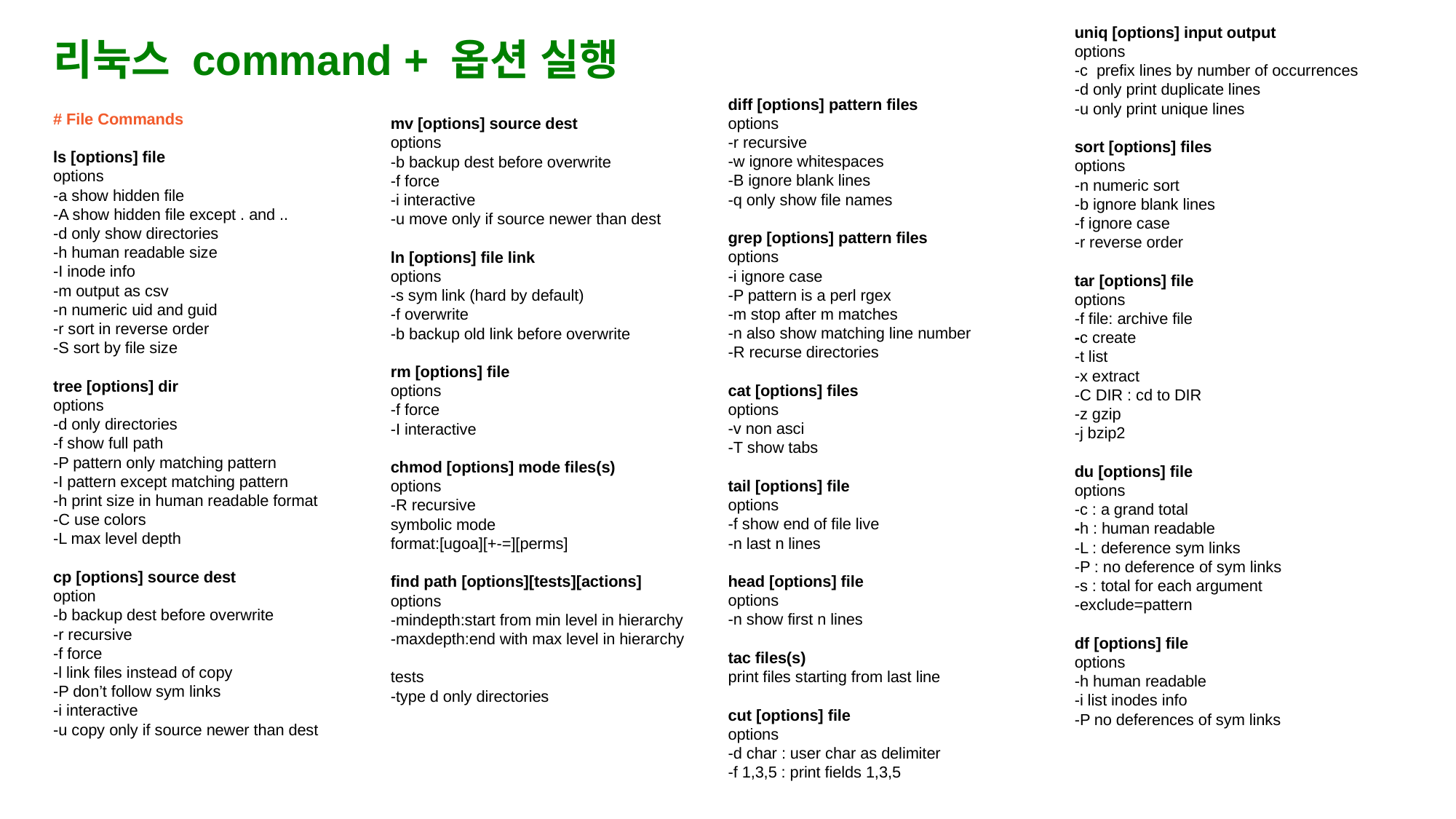

uniq [options] input output
options
-c  prefix lines by number of occurrences
-d only print duplicate lines
-u only print unique lines
sort [options] files
options
-n numeric sort
-b ignore blank lines
-f ignore case
-r reverse order
tar [options] file
options
-f file: archive file
-c create
-t list
-x extract
-C DIR : cd to DIR
-z gzip
-j bzip2
du [options] file
options
-c : a grand total
-h : human readable
-L : deference sym links
-P : no deference of sym links
-s : total for each argument
-exclude=pattern

df [options] file
options
-h human readable
-i list inodes info
-P no deferences of sym links
# 리눅스 command + 옵션 실행

diff [options] pattern files
options
-r recursive
-w ignore whitespaces
-B ignore blank lines
-q only show file names
grep [options] pattern files
options
-i ignore case
-P pattern is a perl rgex
-m stop after m matches
-n also show matching line number
-R recurse directories

cat [options] files
options
-v non asci
-T show tabs
tail [options] file
options
-f show end of file live
-n last n lines
head [options] file
options
-n show first n lines

tac files(s)
print files starting from last line

cut [options] file
options
-d char : user char as delimiter
-f 1,3,5 : print fields 1,3,5

mv [options] source dest
options
-b backup dest before overwrite
-f force
-i interactive
-u move only if source newer than dest
ln [options] file link
options
-s sym link (hard by default)
-f overwrite
-b backup old link before overwrite
rm [options] file
options
-f force
-I interactive
chmod [options] mode files(s)
options
-R recursive
symbolic mode
format:[ugoa][+-=][perms]
find path [options][tests][actions]
options
-mindepth:start from min level in hierarchy
-maxdepth:end with max level in hierarchy
tests
-type d only directories

# File Commands

ls [options] file
options
-a show hidden file
-A show hidden file except . and ..
-d only show directories
-h human readable size
-I inode info
-m output as csv
-n numeric uid and guid
-r sort in reverse order
-S sort by file size

tree [options] dir
options
-d only directories
-f show full path
-P pattern only matching pattern
-I pattern except matching pattern
-h print size in human readable format
-C use colors
-L max level depth

cp [options] source dest
option
-b backup dest before overwrite
-r recursive
-f force
-l link files instead of copy
-P don’t follow sym links
-i interactive
-u copy only if source newer than dest